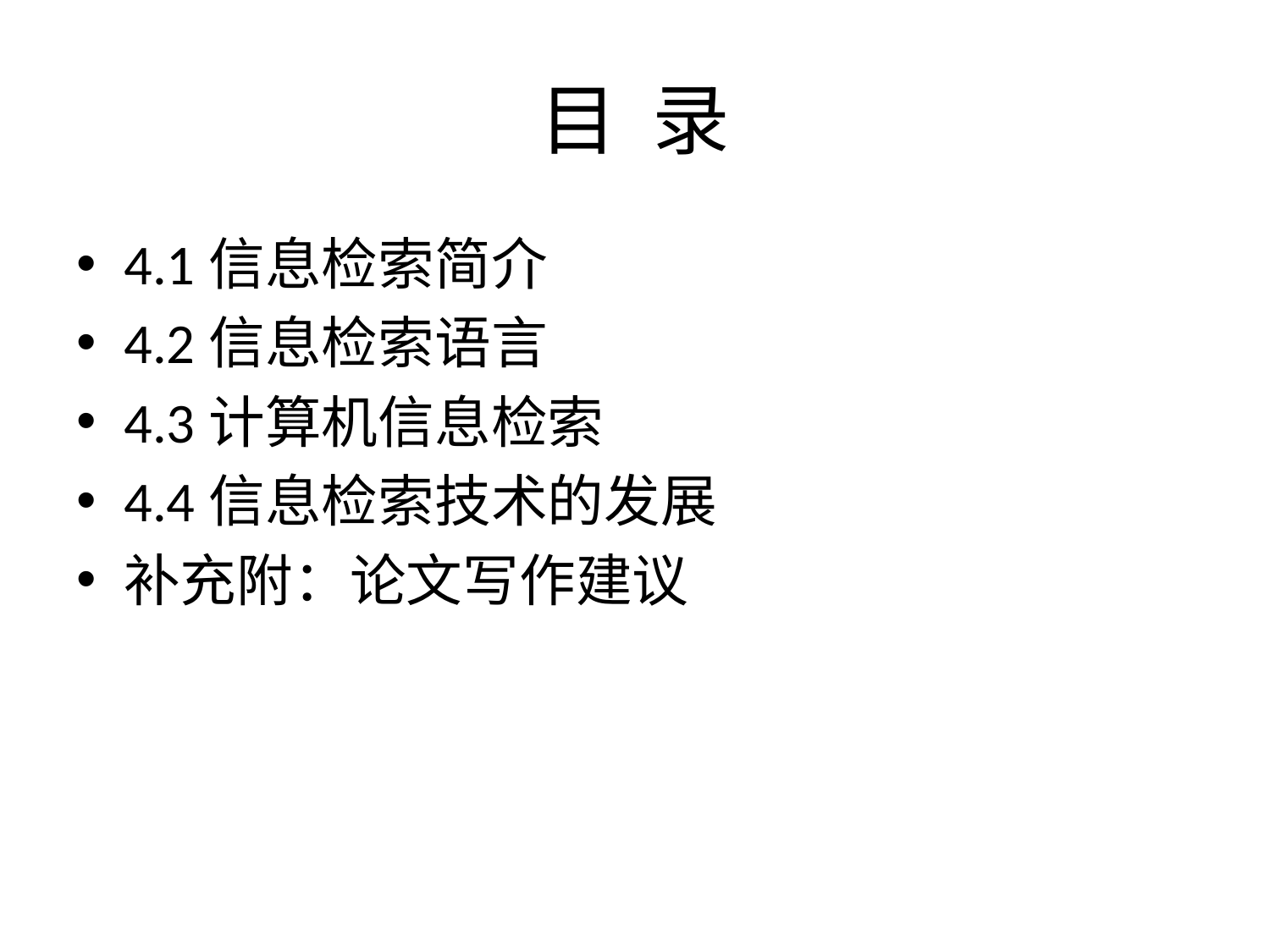

# 目  录
4.1信息检索简介
4.2信息检索语言
4.3计算机信息检索
4.4信息检索技术的发展
补充附：论文写作建议